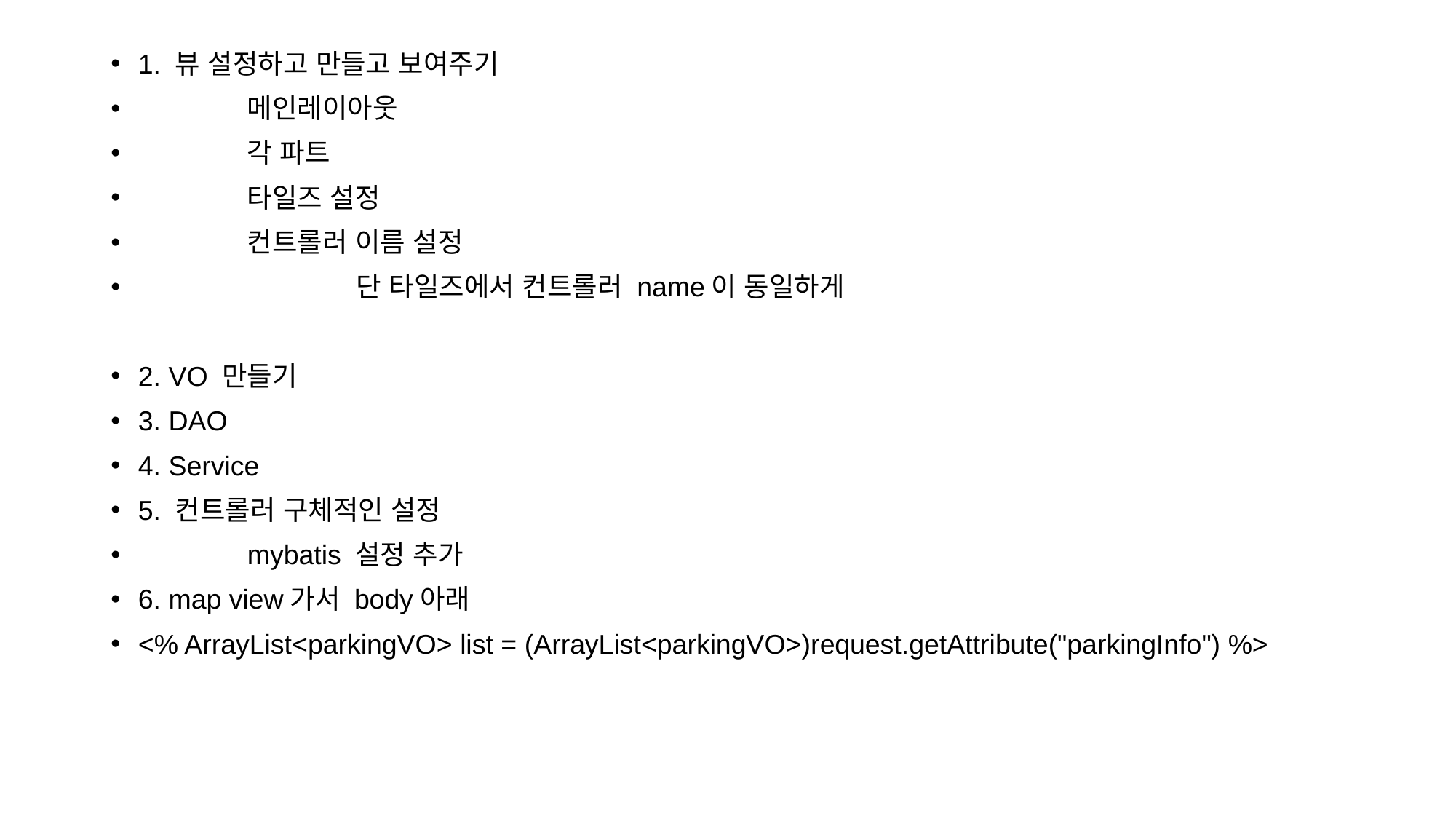

1. 뷰 설정하고 만들고 보여주기
	메인레이아웃
	각 파트
	타일즈 설정
	컨트롤러 이름 설정
		단 타일즈에서 컨트롤러 name이 동일하게

2. VO 만들기
3. DAO
4. Service
5. 컨트롤러 구체적인 설정
	mybatis 설정 추가
6. map view가서 body아래
<% ArrayList<parkingVO> list = (ArrayList<parkingVO>)request.getAttribute("parkingInfo") %>